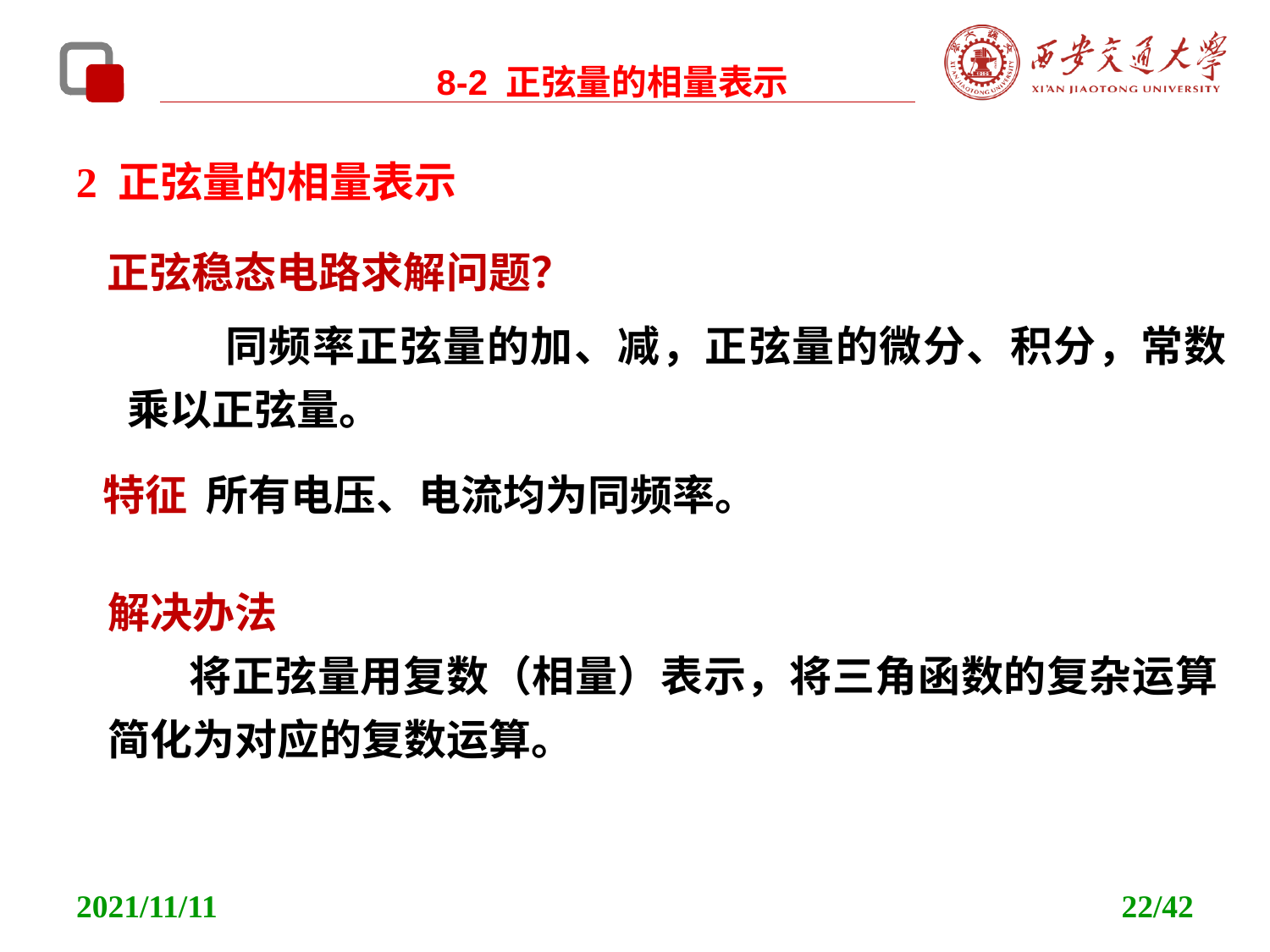

8-2 正弦量的相量表示
2 正弦量的相量表示
正弦稳态电路求解问题？
        同频率正弦量的加、减，正弦量的微分、积分，常数乘以正弦量。
特征  所有电压、电流均为同频率。
解决办法
       将正弦量用复数（相量）表示，将三角函数的复杂运算简化为对应的复数运算。
2021/11/11
22/42